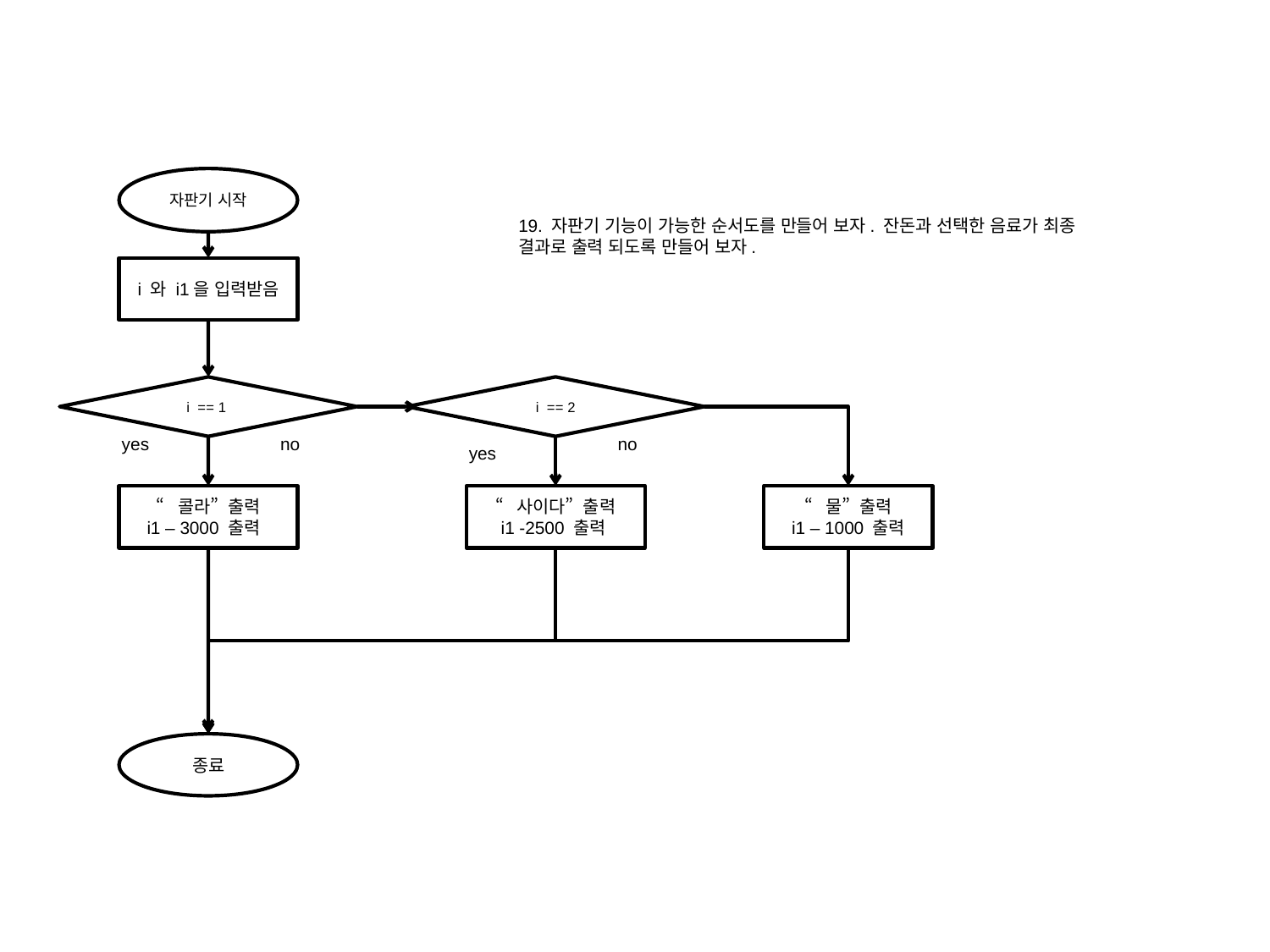

자판기 시작
yes
종료
19. 자판기 기능이 가능한 순서도를 만들어 보자. 잔돈과 선택한 음료가 최종 결과로 출력 되도록 만들어 보자.
i 와 i1을 입력받음
i  == 1
i  == 2
no
no
yes
“콜라”  출력
i1 – 3000 출력
“사이다”  출력
i1 -2500 출력
“물”  출력
i1 – 1000 출력